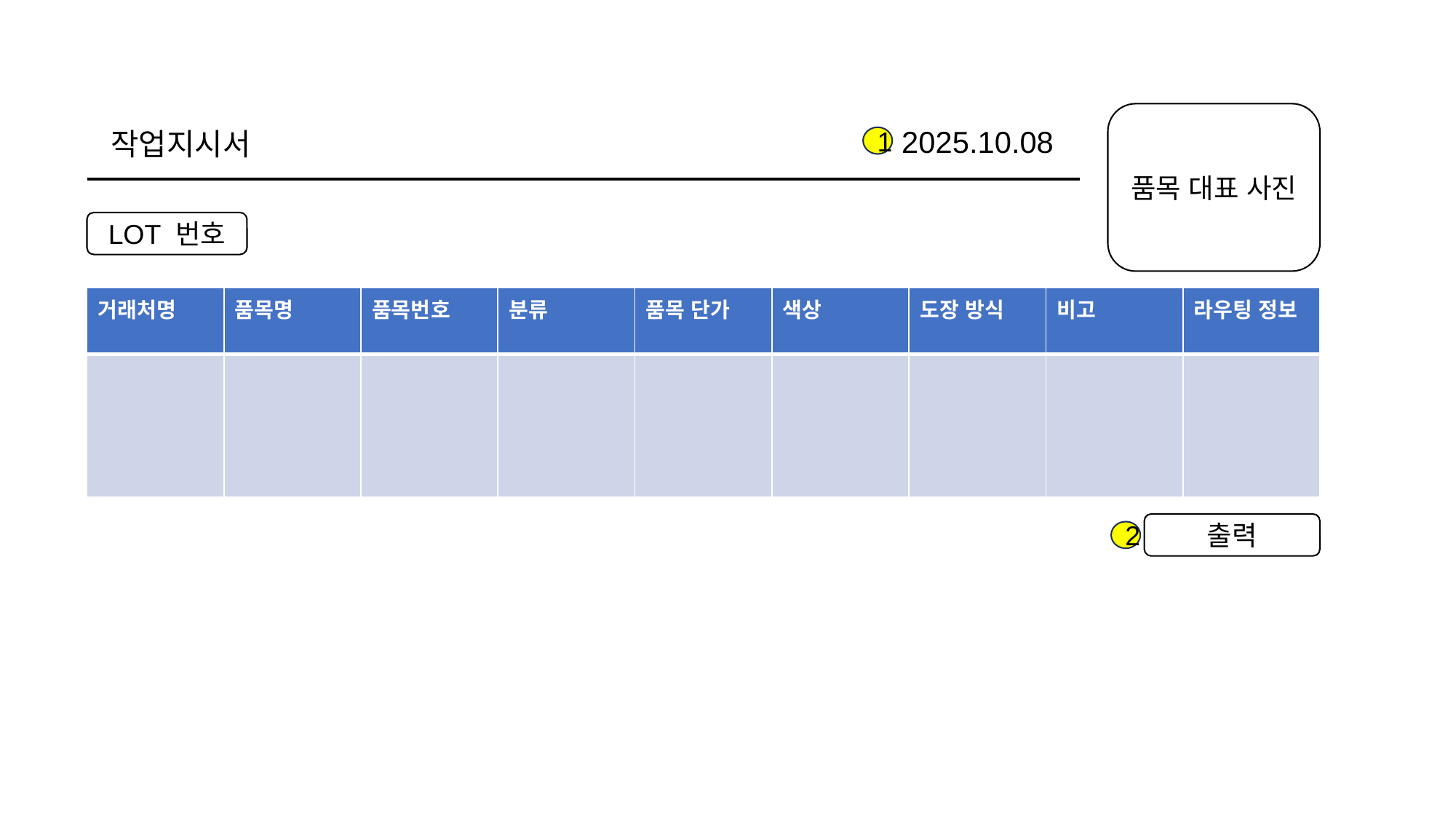

2025.10.08
작업지시서
품목 대표 사진
1
LOT 번호
| 거래처명 | 품목명 | 품목번호 | 분류 | 품목 단가 | 색상 | 도장 방식 | 비고 | 라우팅 정보 |
| --- | --- | --- | --- | --- | --- | --- | --- | --- |
|  |  |  |  |  |  |  |  |  |
출력
2